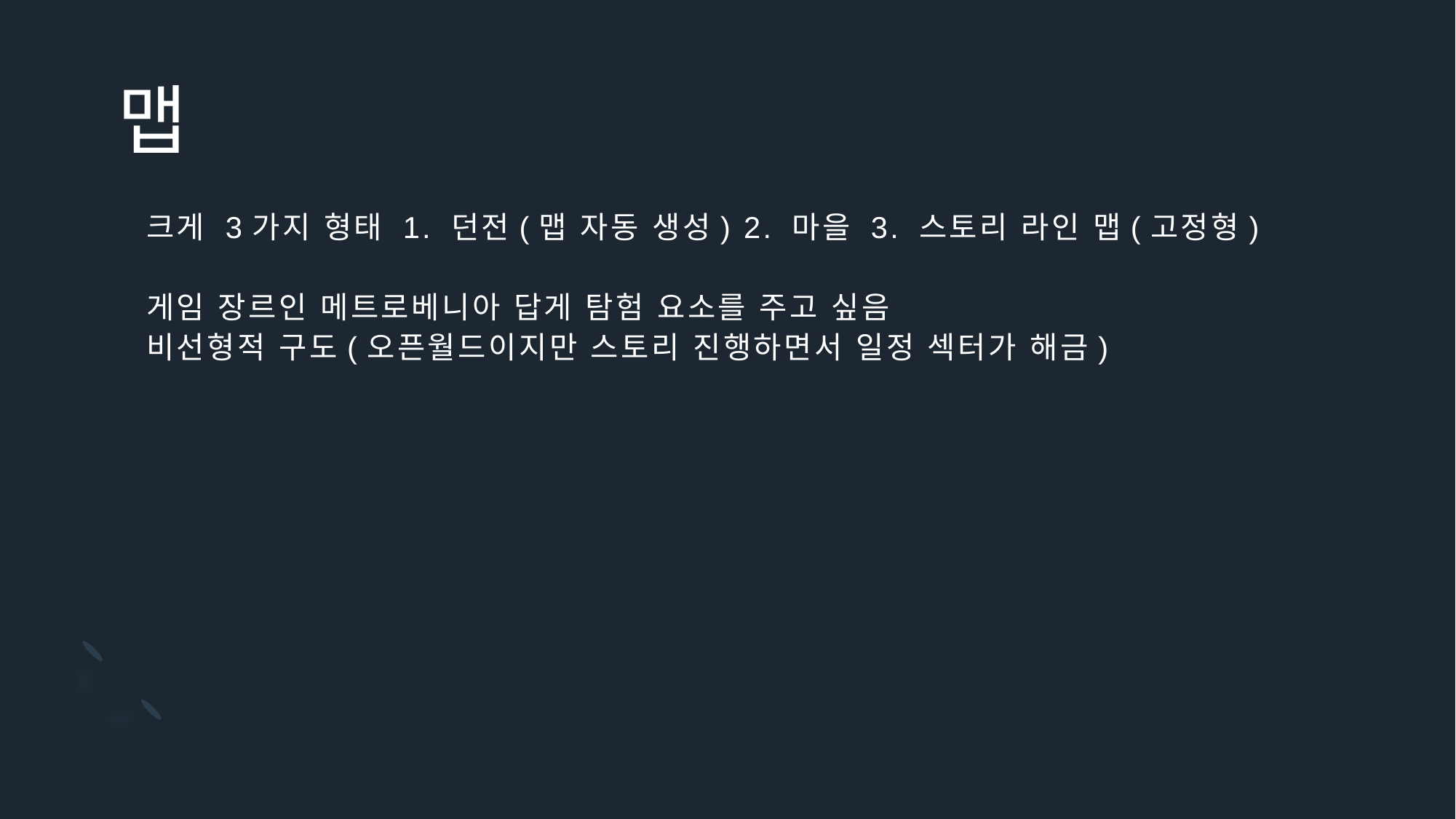

맵
# 크게 3가지 형태 1. 던전(맵 자동 생성) 2. 마을 3. 스토리 라인 맵(고정형) 게임 장르인 메트로베니아 답게 탐험 요소를 주고 싶음 비선형적 구도(오픈월드이지만 스토리 진행하면서 일정 섹터가 해금)